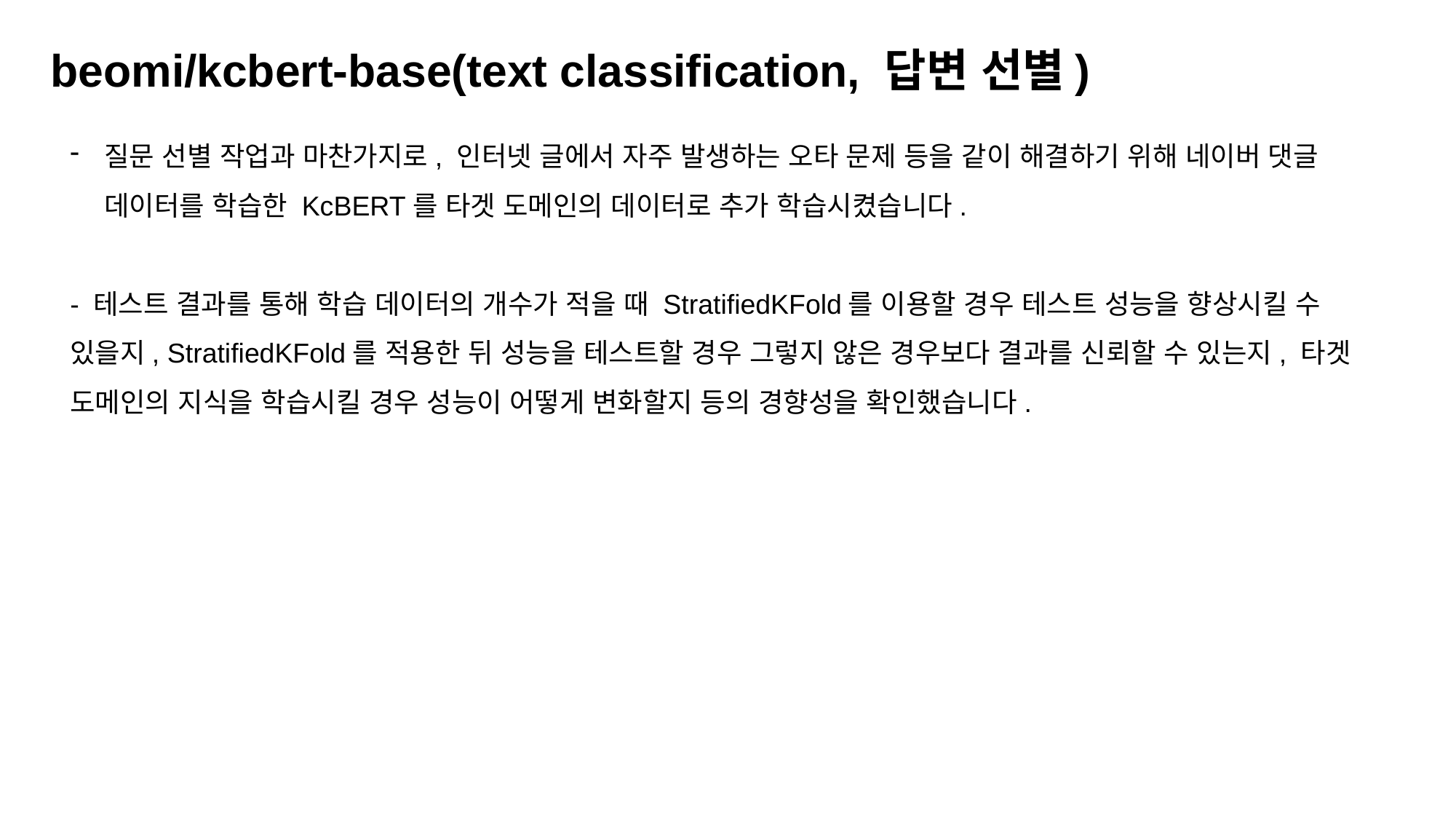

# beomi/kcbert-base(text classification, 답변 선별)
질문 선별 작업과 마찬가지로, 인터넷 글에서 자주 발생하는 오타 문제 등을 같이 해결하기 위해 네이버 댓글 데이터를 학습한 KcBERT를 타겟 도메인의 데이터로 추가 학습시켰습니다.

- 테스트 결과를 통해 학습 데이터의 개수가 적을 때 StratifiedKFold를 이용할 경우 테스트 성능을 향상시킬 수 있을지, StratifiedKFold를 적용한 뒤 성능을 테스트할 경우 그렇지 않은 경우보다 결과를 신뢰할 수 있는지, 타겟 도메인의 지식을 학습시킬 경우 성능이 어떻게 변화할지 등의 경향성을 확인했습니다.